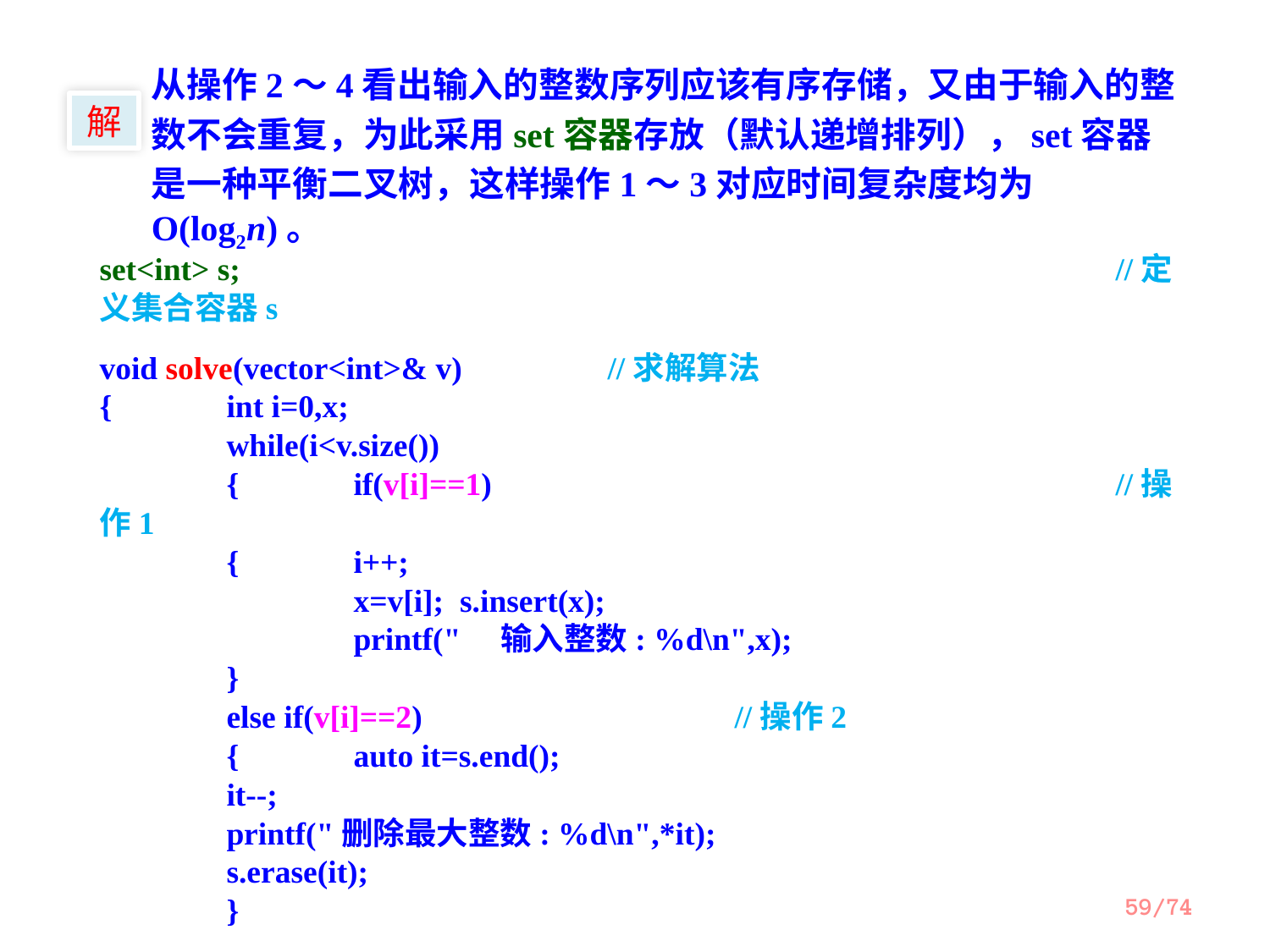

从操作2～4看出输入的整数序列应该有序存储，又由于输入的整数不会重复，为此采用set容器存放（默认递增排列），set容器是一种平衡二叉树，这样操作1～3对应时间复杂度均为O(log2n)。
解
set<int> s;							//定义集合容器s
void solve(vector<int>& v)		//求解算法
{   	int i=0,x;
    	while(i<v.size())
    	{   	if(v[i]==1) 					//操作1
        	{	i++;
            		x=v[i];  s.insert(x);
            		printf("    输入整数: %d\n",x);
        	}
        	else if(v[i]==2) 			//操作2
        	{	auto it=s.end();
             	it--;
             	printf("删除最大整数: %d\n",*it);
             	s.erase(it);
        	}
59/74